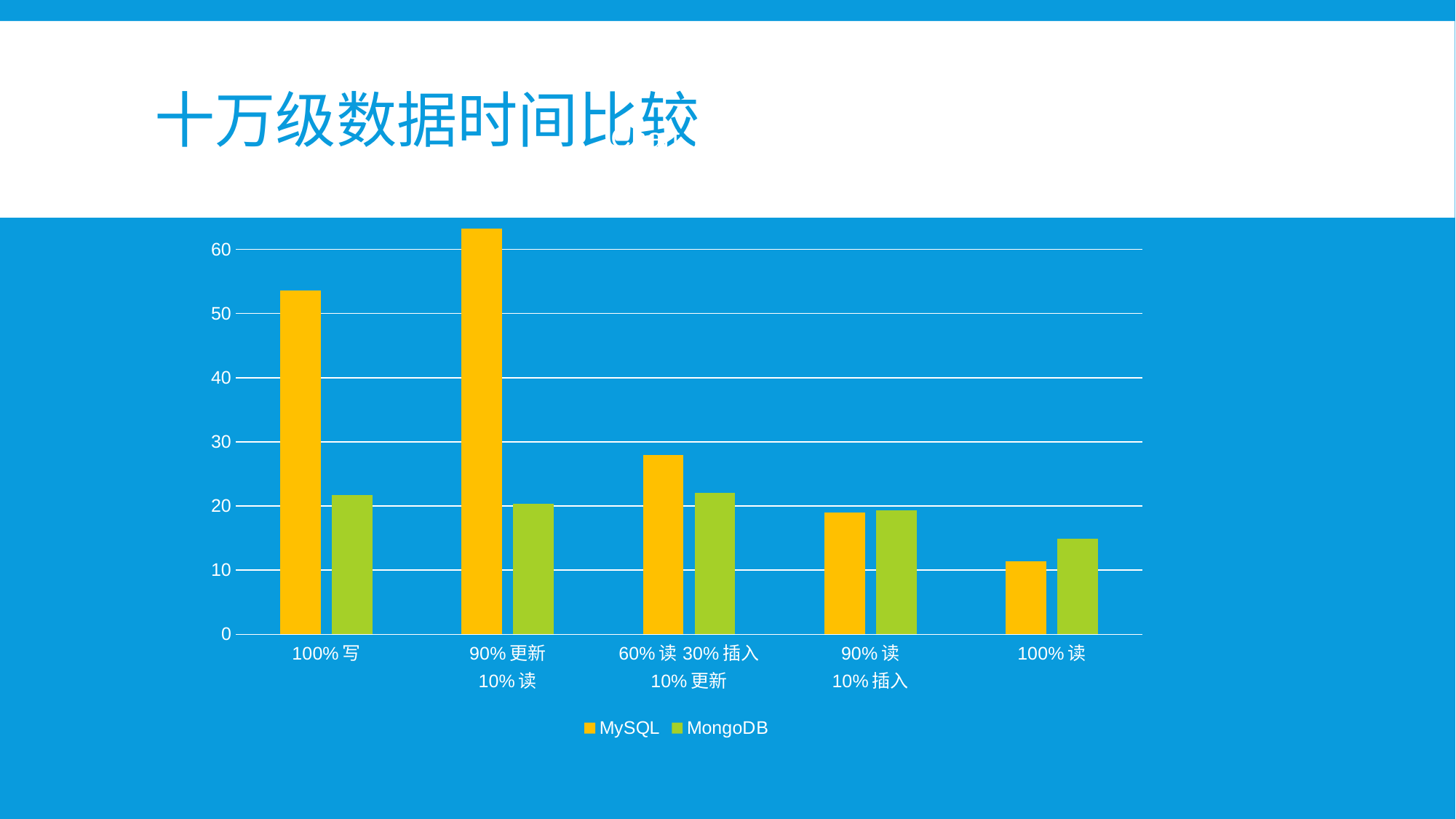

# 十万级数据时间比较

### Chart:

| Category | MySQL | MongoDB |
|---|---|---|
| 100%写 | 53.614 | 21.686 |
| 90%更新
10%读 | 63.223 | 20.317 |
| 60%读30%插入
10%更新 | 27.962 | 22.021 |
| 90%读
10%插入 | 18.973 | 19.307 |
| 100%读 | 11.332 | 14.837 |